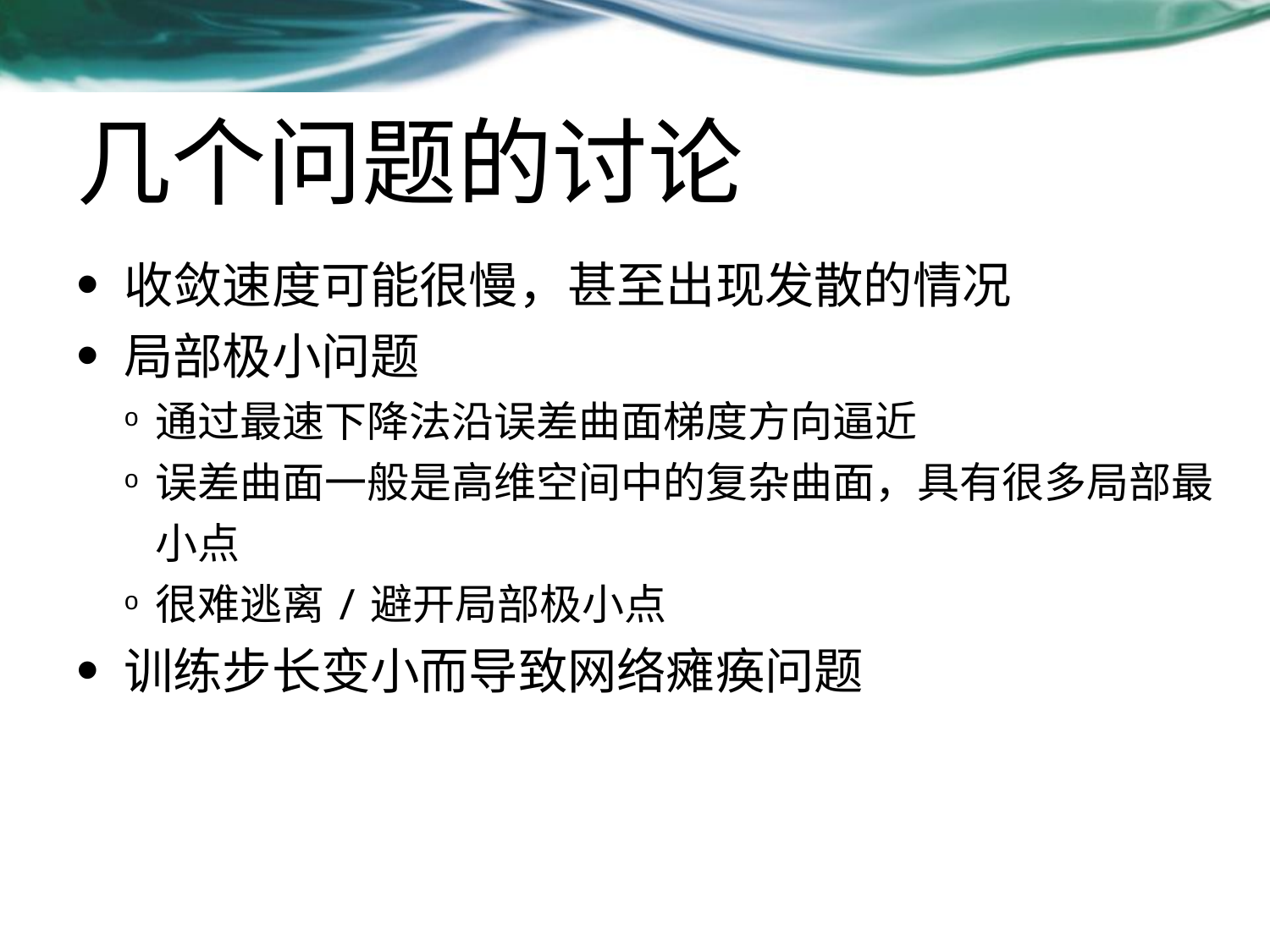

# 几个问题的讨论
收敛速度可能很慢，甚至出现发散的情况
局部极小问题
通过最速下降法沿误差曲面梯度方向逼近
误差曲面一般是高维空间中的复杂曲面，具有很多局部最小点
很难逃离/避开局部极小点
训练步长变小而导致网络瘫痪问题